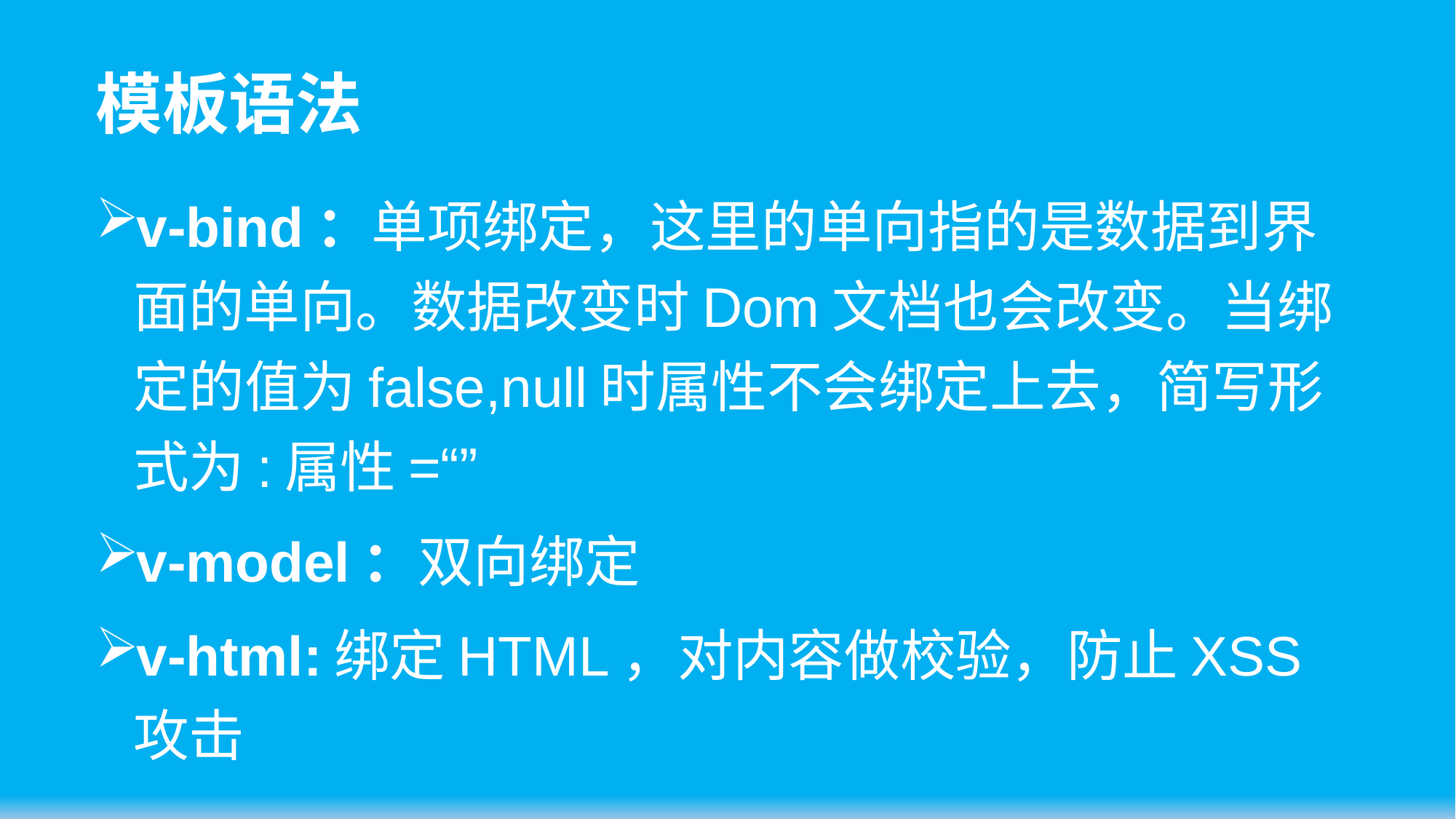

# 模板语法
v-bind：单项绑定，这里的单向指的是数据到界面的单向。数据改变时Dom文档也会改变。当绑定的值为false,null时属性不会绑定上去，简写形式为:属性=“”
v-model：双向绑定
v-html:绑定HTML，对内容做校验，防止XSS攻击